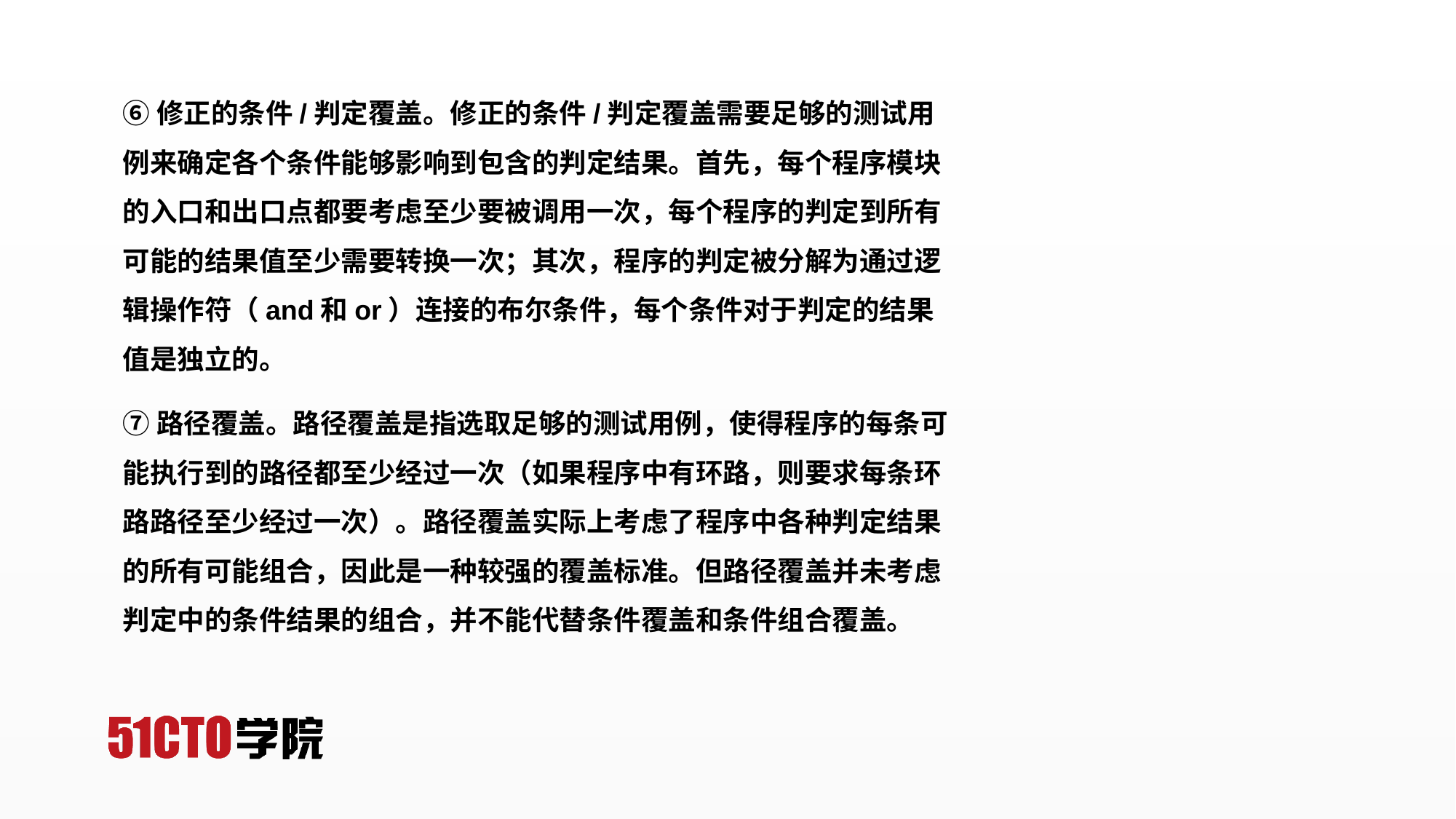

⑥修正的条件/判定覆盖。修正的条件/判定覆盖需要足够的测试用例来确定各个条件能够影响到包含的判定结果。首先，每个程序模块的入口和出口点都要考虑至少要被调用一次，每个程序的判定到所有可能的结果值至少需要转换一次；其次，程序的判定被分解为通过逻辑操作符（and和or）连接的布尔条件，每个条件对于判定的结果值是独立的。
⑦路径覆盖。路径覆盖是指选取足够的测试用例，使得程序的每条可能执行到的路径都至少经过一次（如果程序中有环路，则要求每条环路路径至少经过一次）。路径覆盖实际上考虑了程序中各种判定结果的所有可能组合，因此是一种较强的覆盖标准。但路径覆盖并未考虑判定中的条件结果的组合，并不能代替条件覆盖和条件组合覆盖。